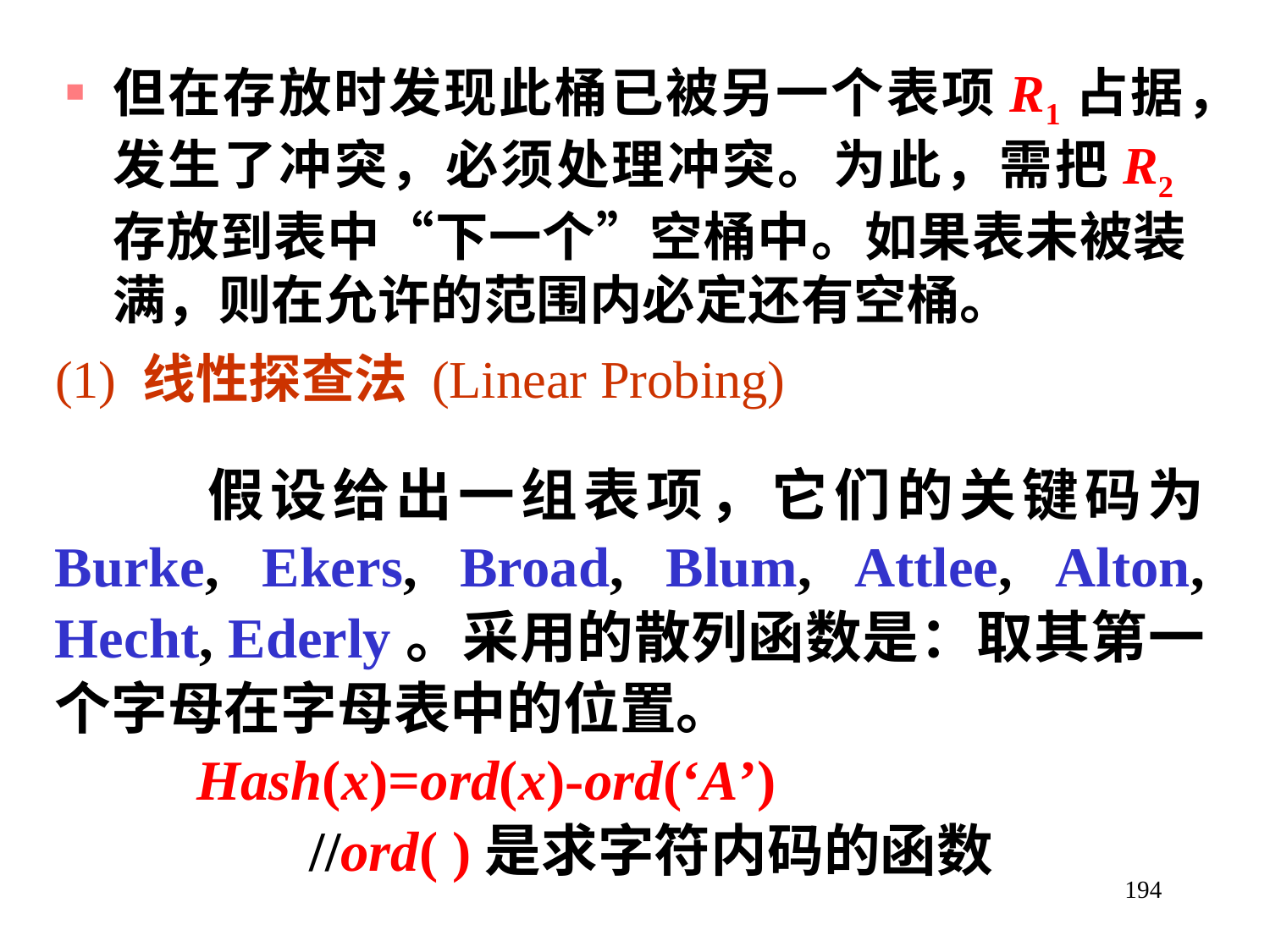

但在存放时发现此桶已被另一个表项R1占据，发生了冲突，必须处理冲突。为此，需把R2存放到表中“下一个”空桶中。如果表未被装满，则在允许的范围内必定还有空桶。
(1) 线性探查法 (Linear Probing)
       假设给出一组表项，它们的关键码为 Burke, Ekers, Broad, Blum, Attlee, Alton, Hecht, Ederly。采用的散列函数是：取其第一个字母在字母表中的位置。
          Hash(x)=ord(x)-ord(‘A’)
 	         //ord( )是求字符内码的函数
194